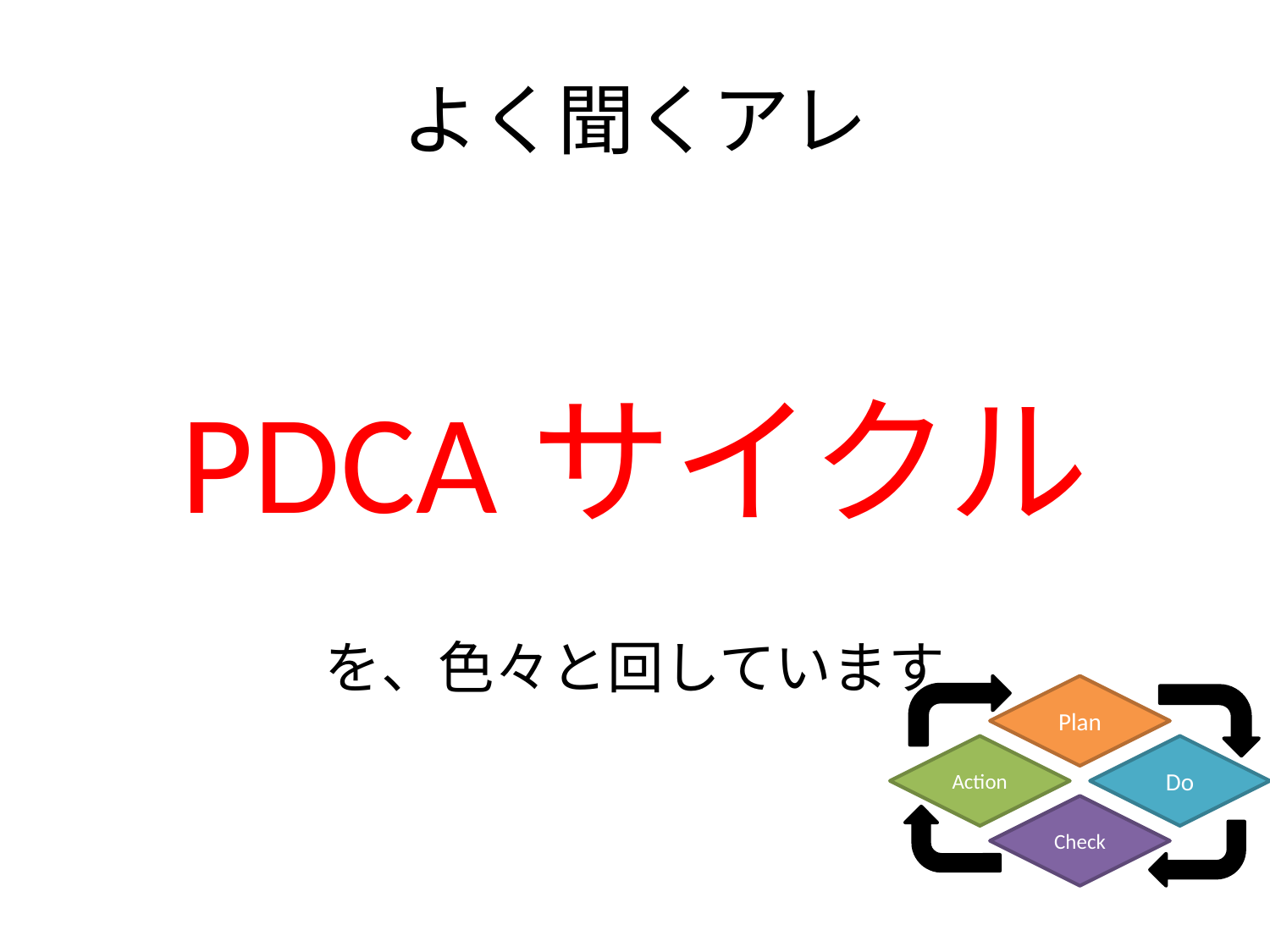

# よく聞くアレ
PDCAサイクル

を、色々と回しています

Plan
Action
Do

Check